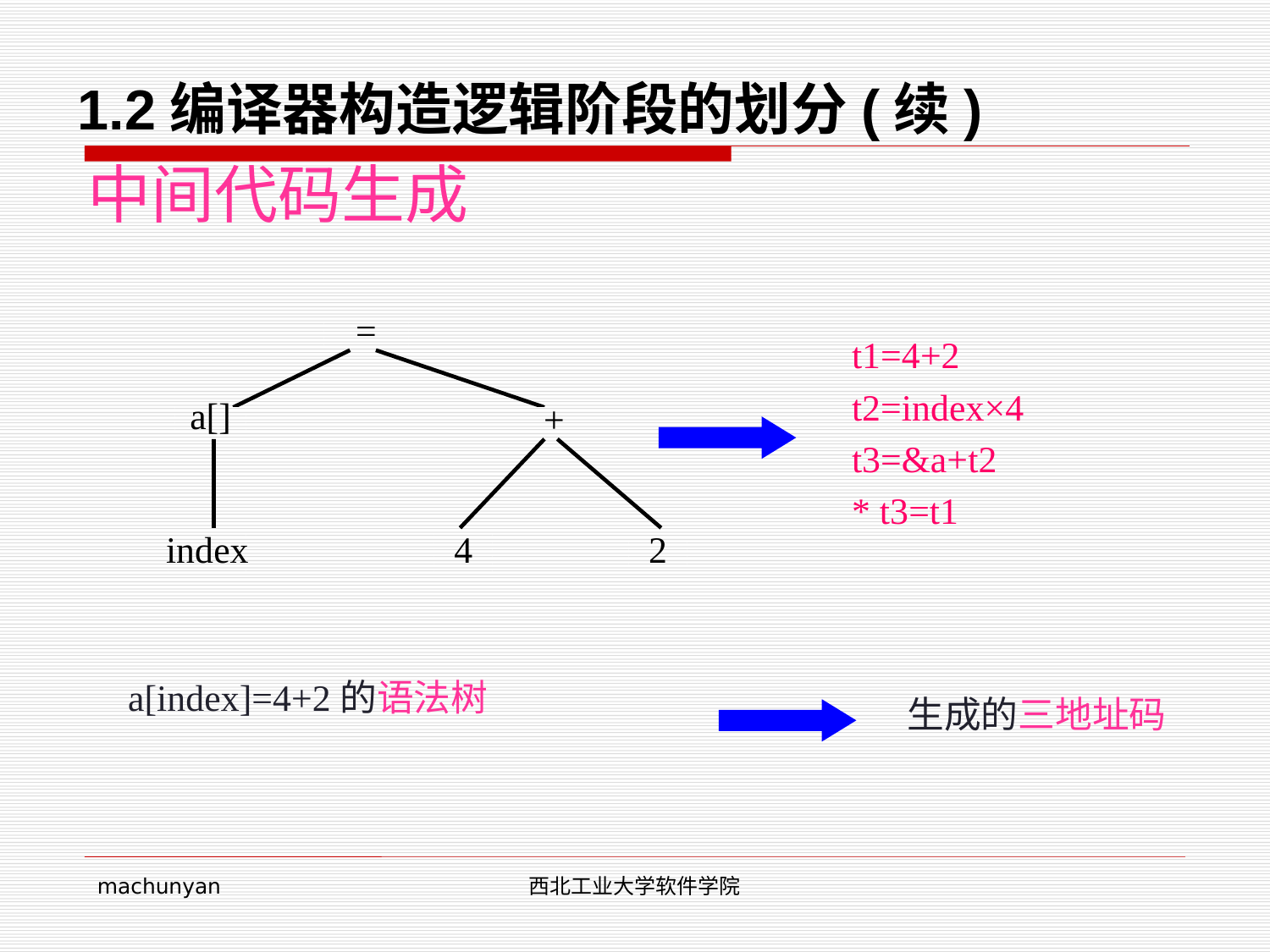

1.2编译器构造逻辑阶段的划分(续)
中间代码生成
=

a[]
+

index
4
2
     t1=4+2
     t2=index×4
     t3=&a+t2
     * t3=t1

a[index]=4+2的语法树
生成的三地址码

machunyan

西北工业大学软件学院
25